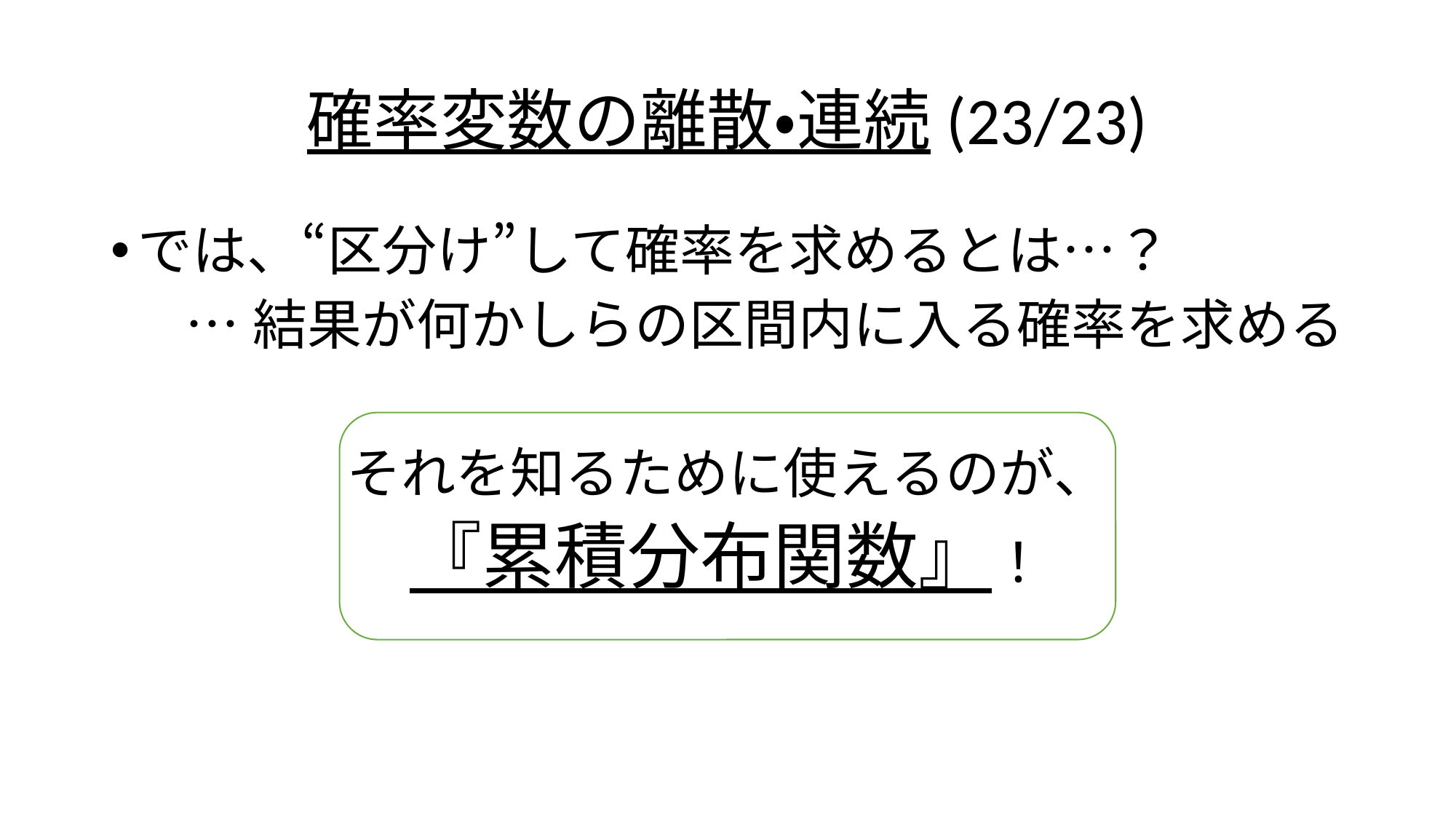

# 確率変数の離散・連続(23/23)
では、“区分け”して確率を求めるとは…？
…結果が何かしらの区間内に入る確率を求める

それを知るために使えるのが、
『累積分布関数』！